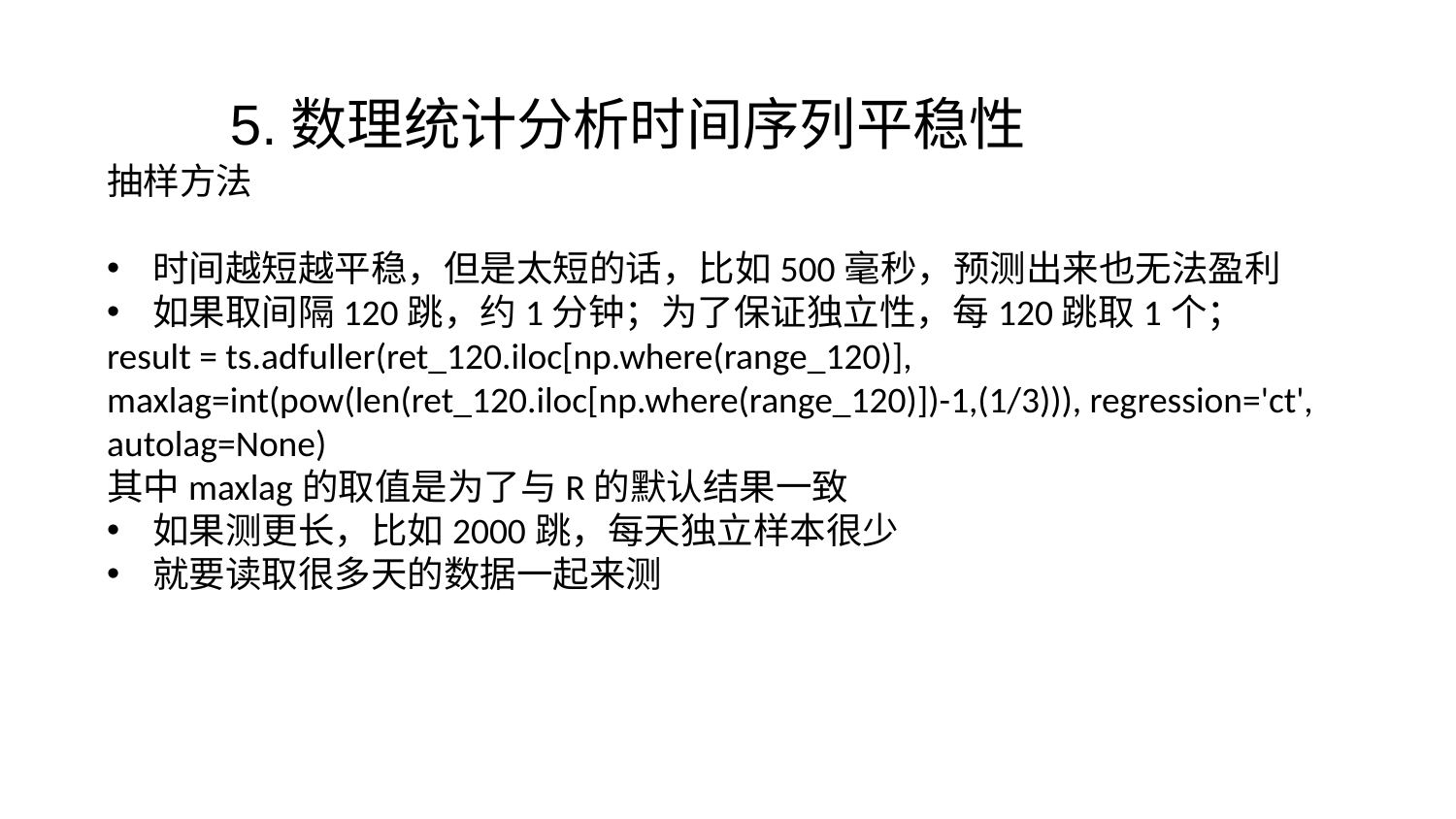

5.数理统计分析时间序列平稳性
抽样方法

时间越短越平稳，但是太短的话，比如500毫秒，预测出来也无法盈利
如果取间隔120跳，约1分钟；为了保证独立性，每120跳取1个；
result = ts.adfuller(ret_120.iloc[np.where(range_120)], maxlag=int(pow(len(ret_120.iloc[np.where(range_120)])-1,(1/3))), regression='ct', autolag=None)
其中maxlag的取值是为了与R的默认结果一致
如果测更长，比如2000跳，每天独立样本很少
就要读取很多天的数据一起来测